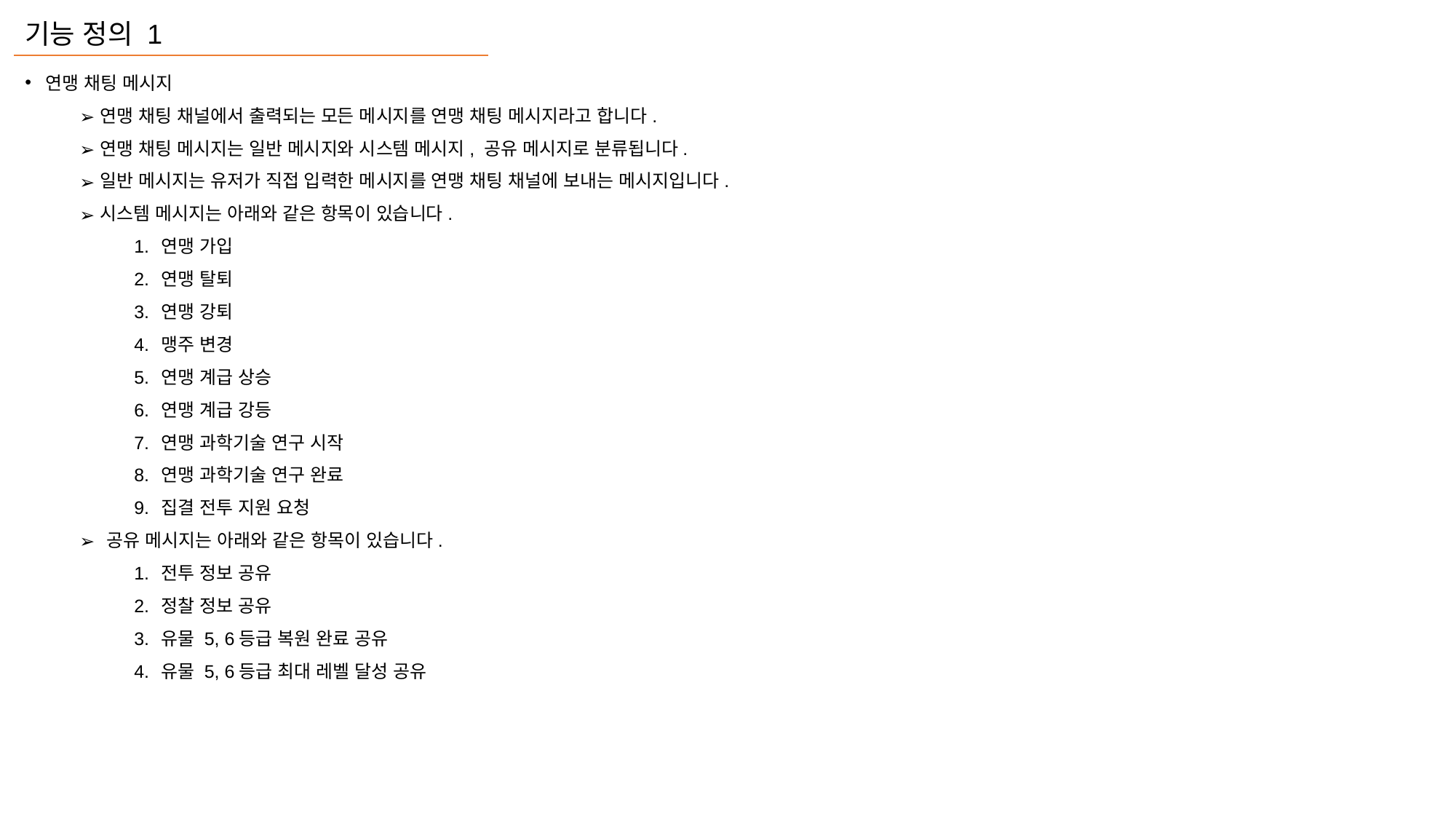

기능 정의 1
연맹 채팅 메시지
연맹 채팅 채널에서 출력되는 모든 메시지를 연맹 채팅 메시지라고 합니다.
연맹 채팅 메시지는 일반 메시지와 시스템 메시지, 공유 메시지로 분류됩니다.
일반 메시지는 유저가 직접 입력한 메시지를 연맹 채팅 채널에 보내는 메시지입니다.
시스템 메시지는 아래와 같은 항목이 있습니다.
연맹 가입
연맹 탈퇴
연맹 강퇴
맹주 변경
연맹 계급 상승
연맹 계급 강등
연맹 과학기술 연구 시작
연맹 과학기술 연구 완료
집결 전투 지원 요청
공유 메시지는 아래와 같은 항목이 있습니다.
전투 정보 공유
정찰 정보 공유
유물 5, 6등급 복원 완료 공유
유물 5, 6등급 최대 레벨 달성 공유